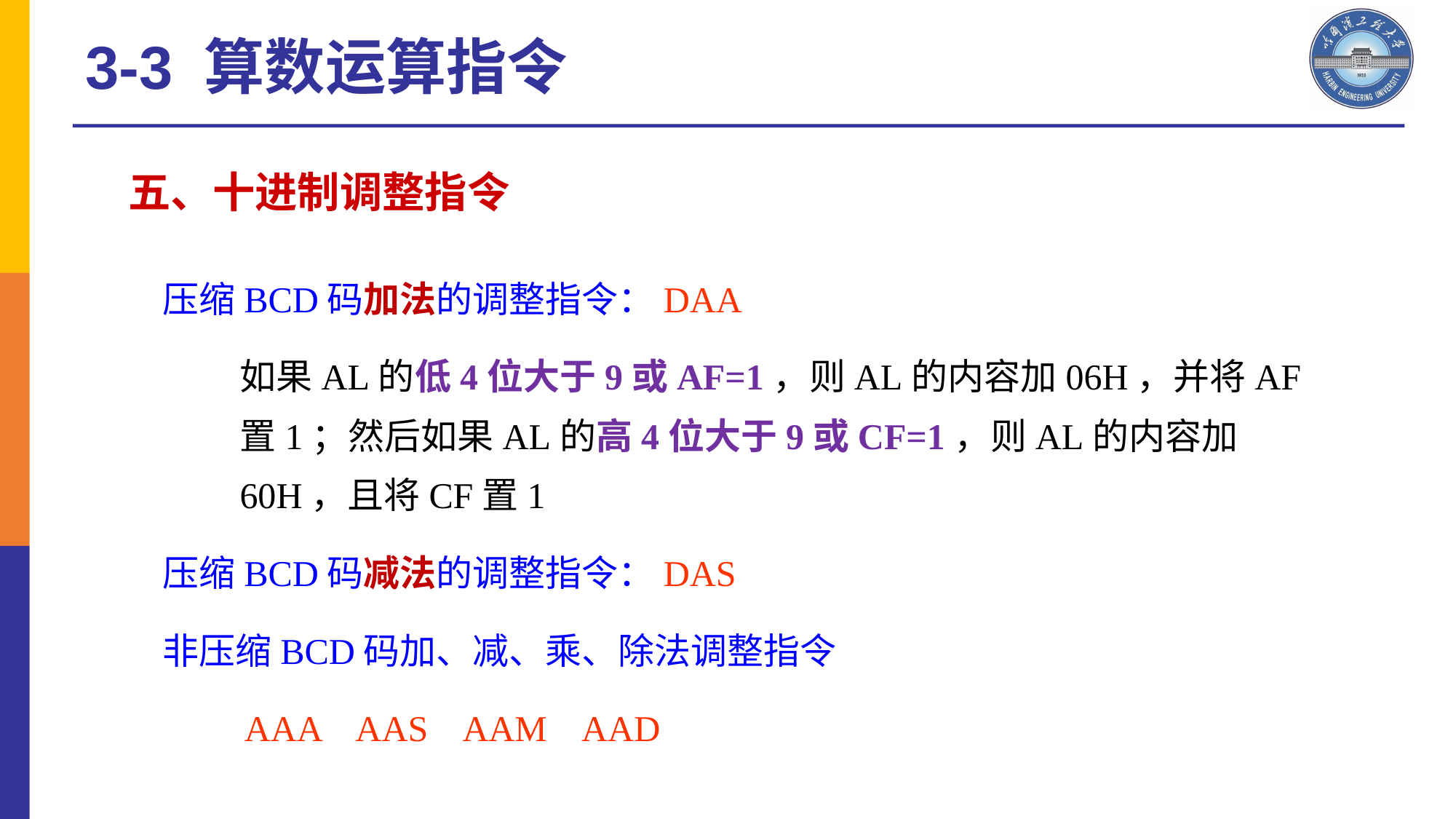

3-3 算数运算指令
五、十进制调整指令
压缩BCD码加法的调整指令：DAA
如果AL的低4位大于9或AF=1，则AL的内容加06H，并将AF置1；然后如果AL的高4位大于9或CF=1，则AL的内容加60H，且将CF置1
压缩BCD码减法的调整指令：DAS
非压缩BCD码加、减、乘、除法调整指令
         AAA    AAS    AAM    AAD